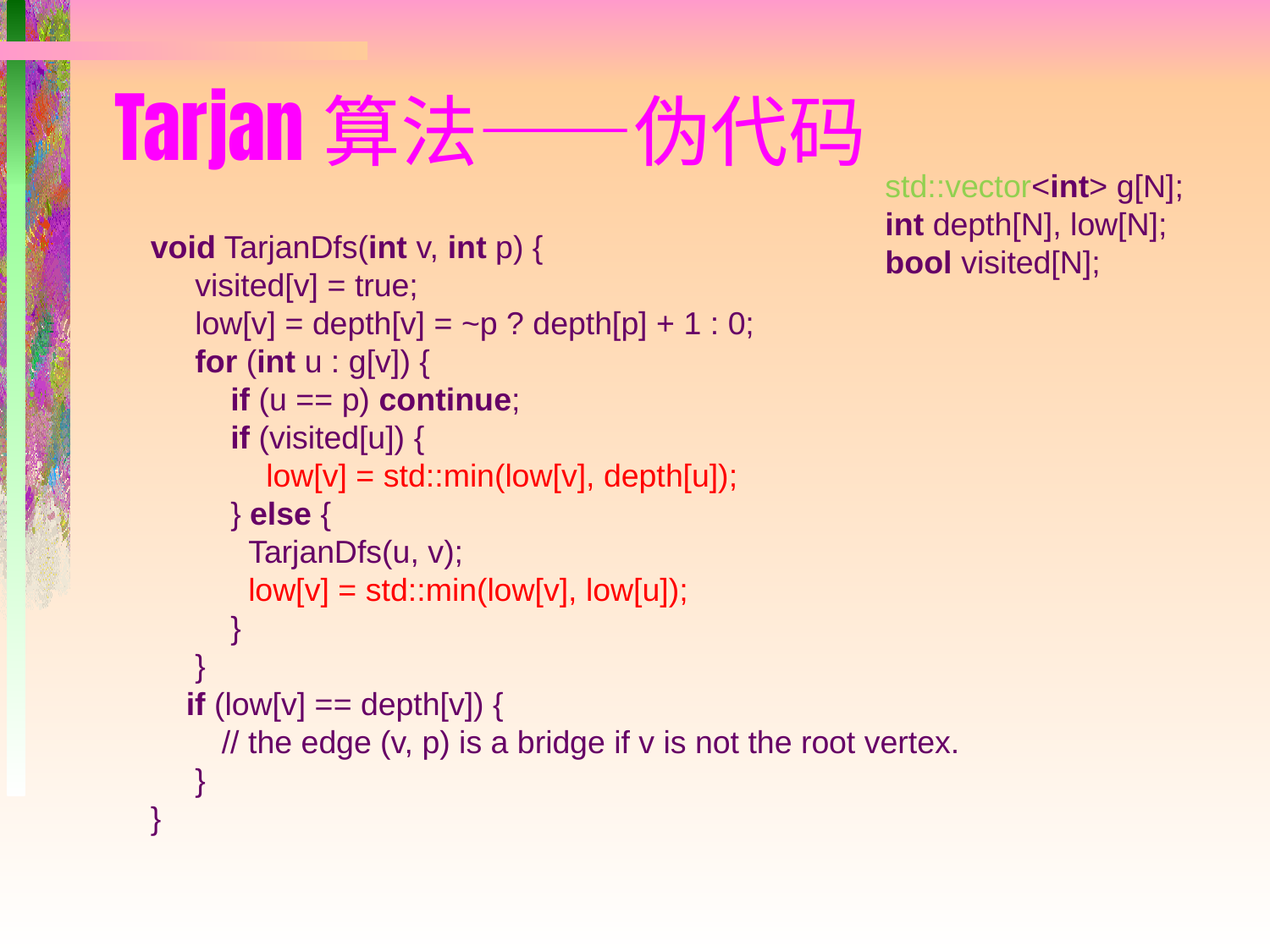

# Tarjan算法——伪代码
std::vector<int> g[N];
int depth[N], low[N];
bool visited[N];

void TarjanDfs(int v, int p) {
     visited[v] = true;
     low[v] = depth[v] = ~p ? depth[p] + 1 : 0;
     for (int u : g[v]) {
         if (u == p) continue;
         if (visited[u]) {
             low[v] = std::min(low[v], depth[u]);
         } else {
           TarjanDfs(u, v);
           low[v] = std::min(low[v], low[u]);
         }
     }
    if (low[v] == depth[v]) {
        // the edge (v, p) is a bridge if v is not the root vertex.
     }
}